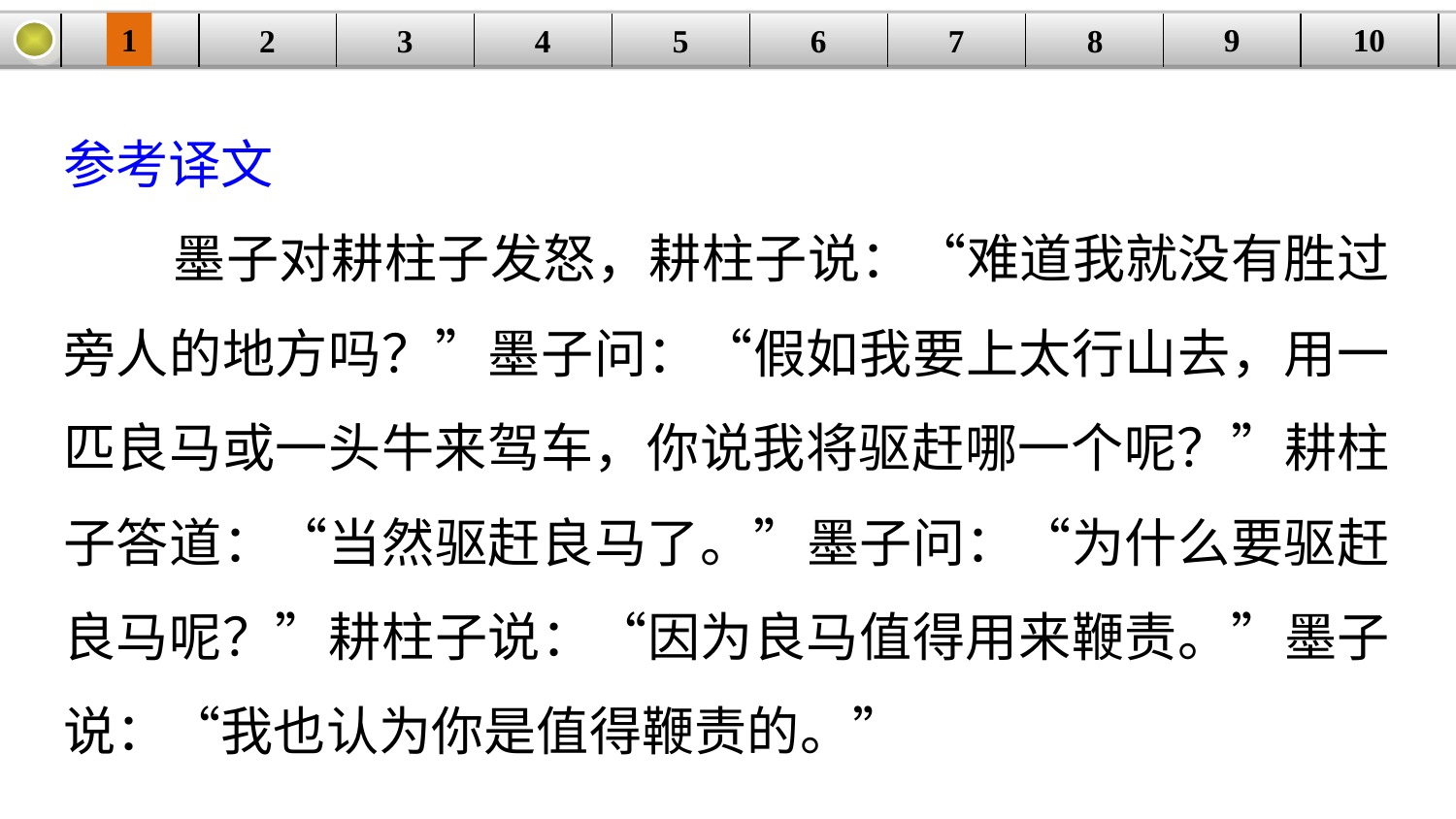

9
10
1
3
4
5
6
8
2
|  |  |  |  |  |  |  |  |  |  |
| --- | --- | --- | --- | --- | --- | --- | --- | --- | --- |
7

参考译文
        墨子对耕柱子发怒，耕柱子说：“难道我就没有胜过旁人的地方吗？”墨子问：“假如我要上太行山去，用一匹良马或一头牛来驾车，你说我将驱赶哪一个呢？”耕柱子答道：“当然驱赶良马了。”墨子问：“为什么要驱赶良马呢？”耕柱子说：“因为良马值得用来鞭责。”墨子说：“我也认为你是值得鞭责的。”